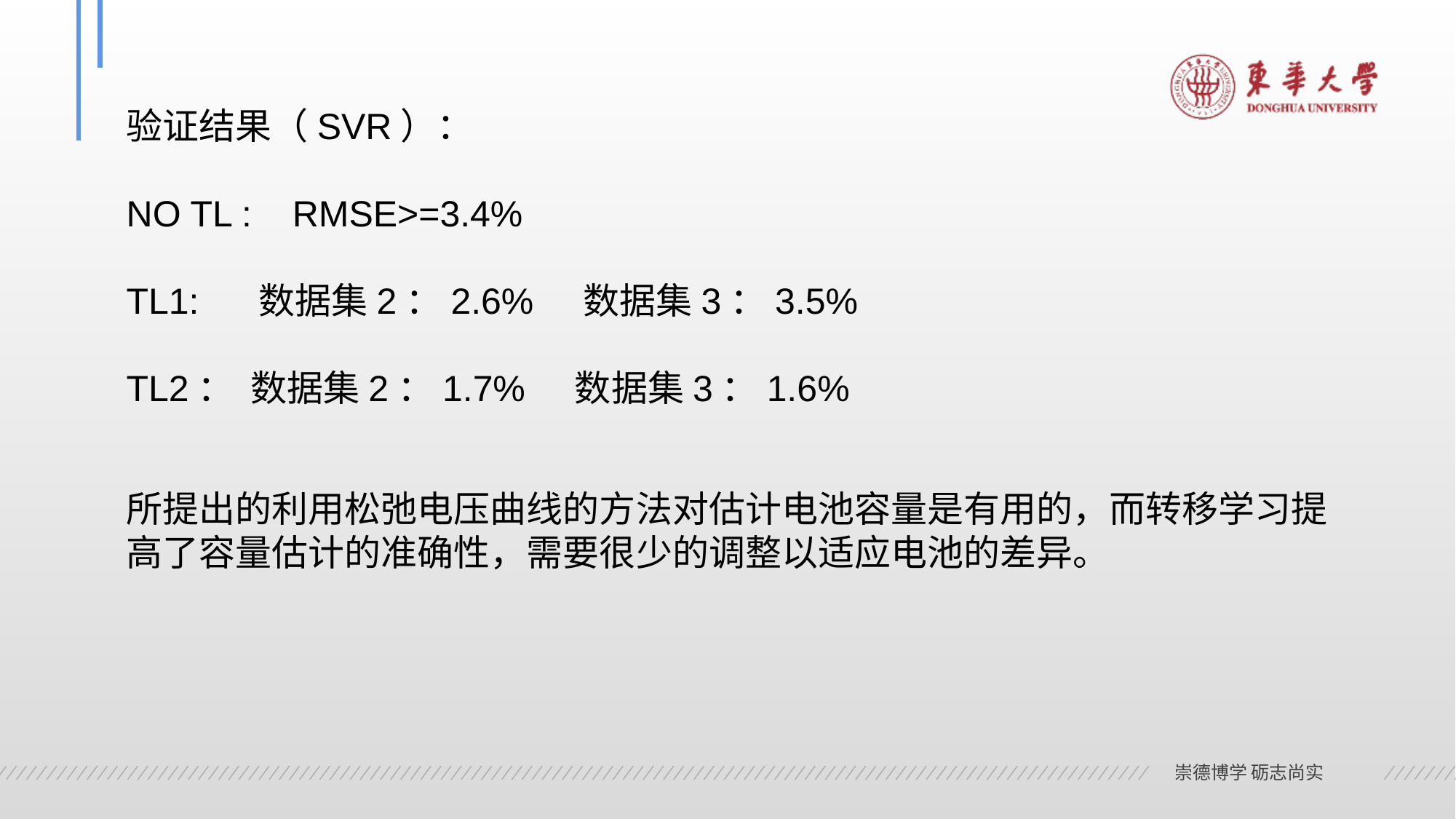

验证结果（SVR）：
NO TL :    RMSE>=3.4%

TL1:     数据集2：2.6%    数据集3：3.5%

TL2：  数据集2：1.7%    数据集3：1.6%

所提出的利用松弛电压曲线的方法对估计电池容量是有用的，而转移学习提高了容量估计的准确性，需要很少的调整以适应电池的差异。